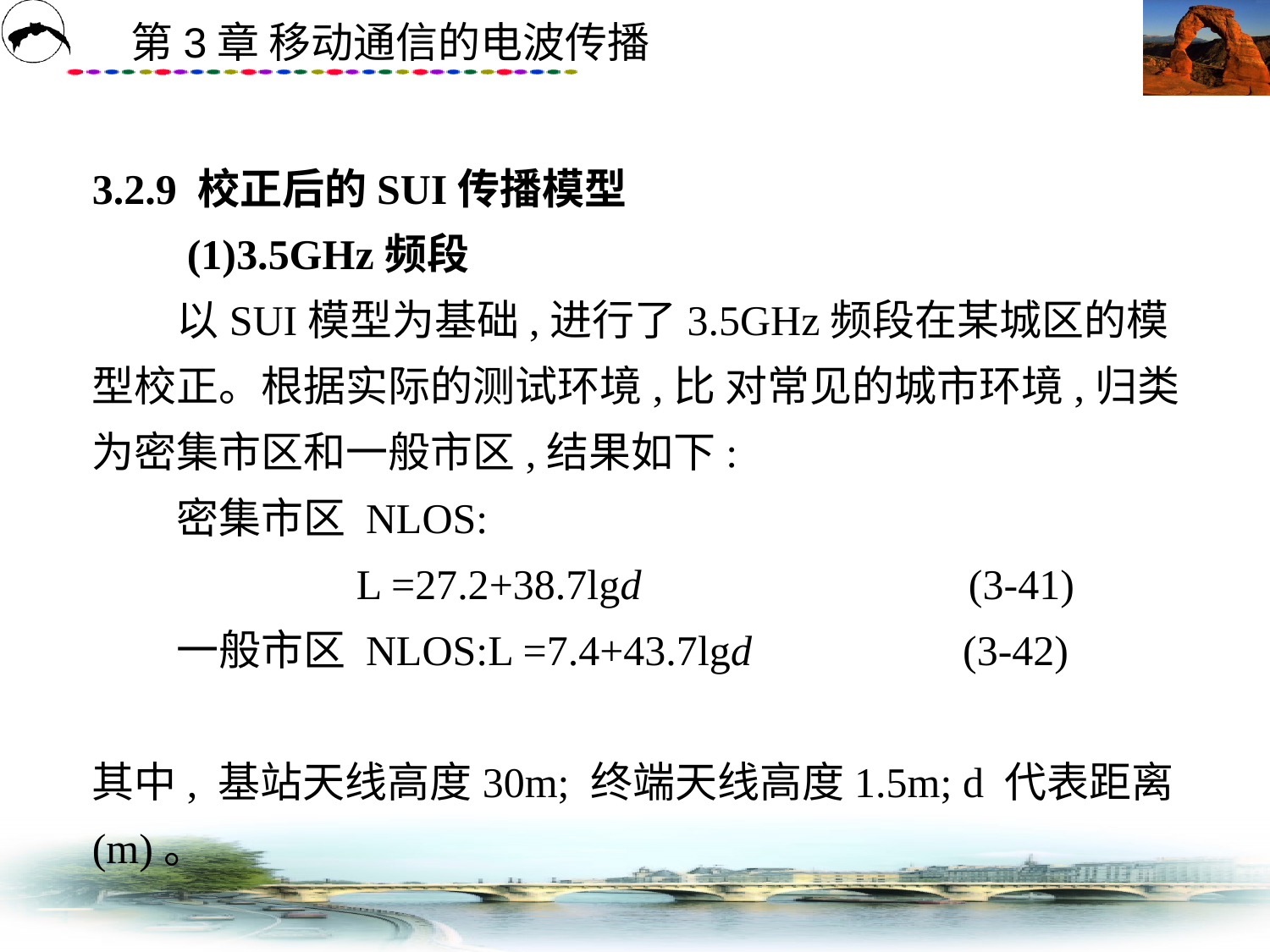

# 3.2.9 校正后的SUI传播模型 　　(1)3.5GHz频段 　　以SUI模型为基础,进行了3.5GHz频段在某城区的模型校正。根据实际的测试环境,比 对常见的城市环境,归类为密集市区和一般市区,结果如下: 　　密集市区 NLOS: 　　　　　　L =27.2+38.7lgd 　　　　　　　(3-41) 　　一般市区 NLOS:L =7.4+43.7lgd  　　　　(3-42) 其中, 基站天线高度30m; 终端天线高度1.5m; d 代表距离 (m)。